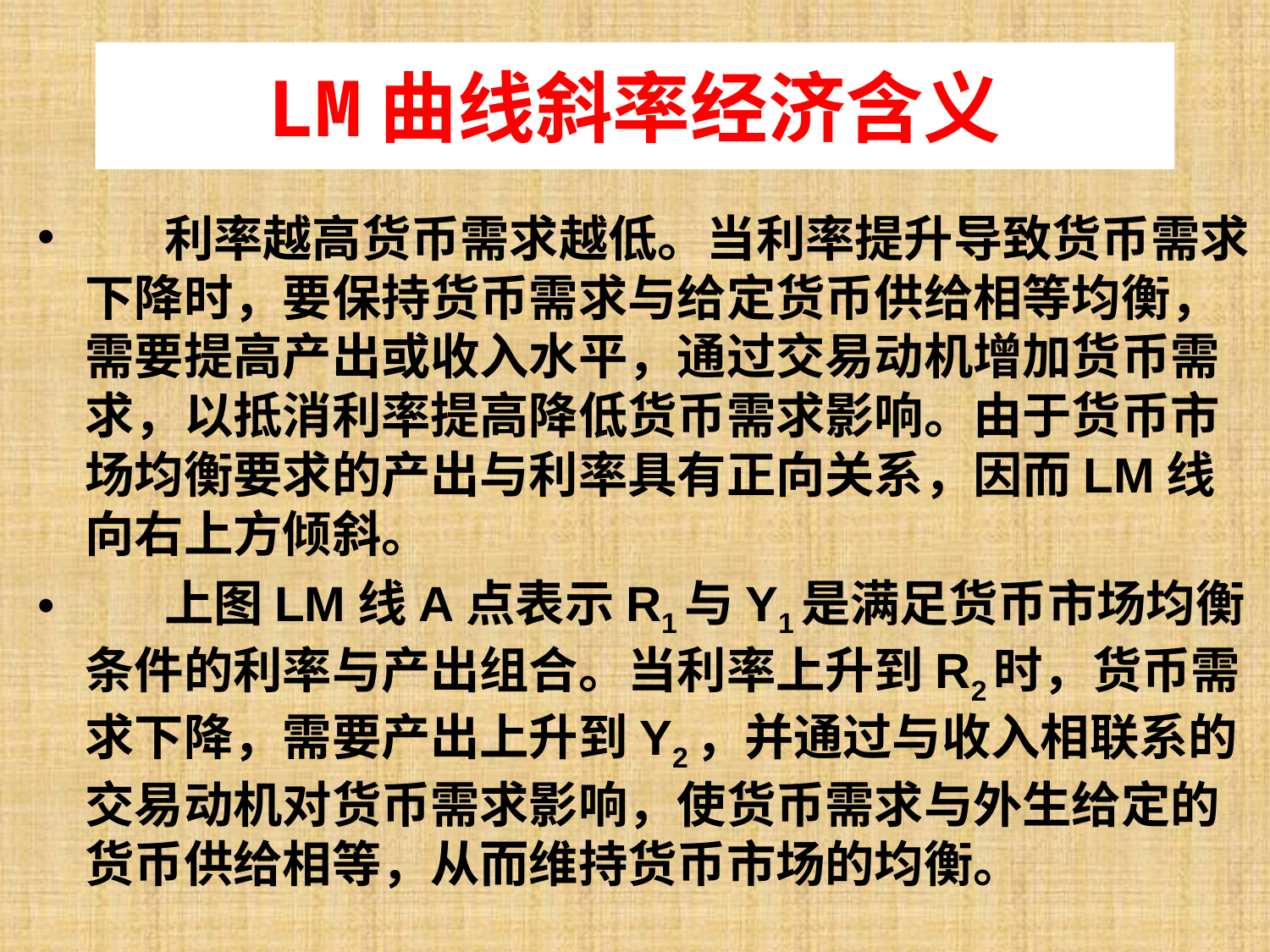

# LM曲线斜率经济含义
      利率越高货币需求越低。当利率提升导致货币需求下降时，要保持货币需求与给定货币供给相等均衡，需要提高产出或收入水平，通过交易动机增加货币需求，以抵消利率提高降低货币需求影响。由于货币市场均衡要求的产出与利率具有正向关系，因而LM线向右上方倾斜。
      上图LM线A点表示R1与Y1是满足货币市场均衡条件的利率与产出组合。当利率上升到R2时，货币需求下降，需要产出上升到Y2，并通过与收入相联系的交易动机对货币需求影响，使货币需求与外生给定的货币供给相等，从而维持货币市场的均衡。